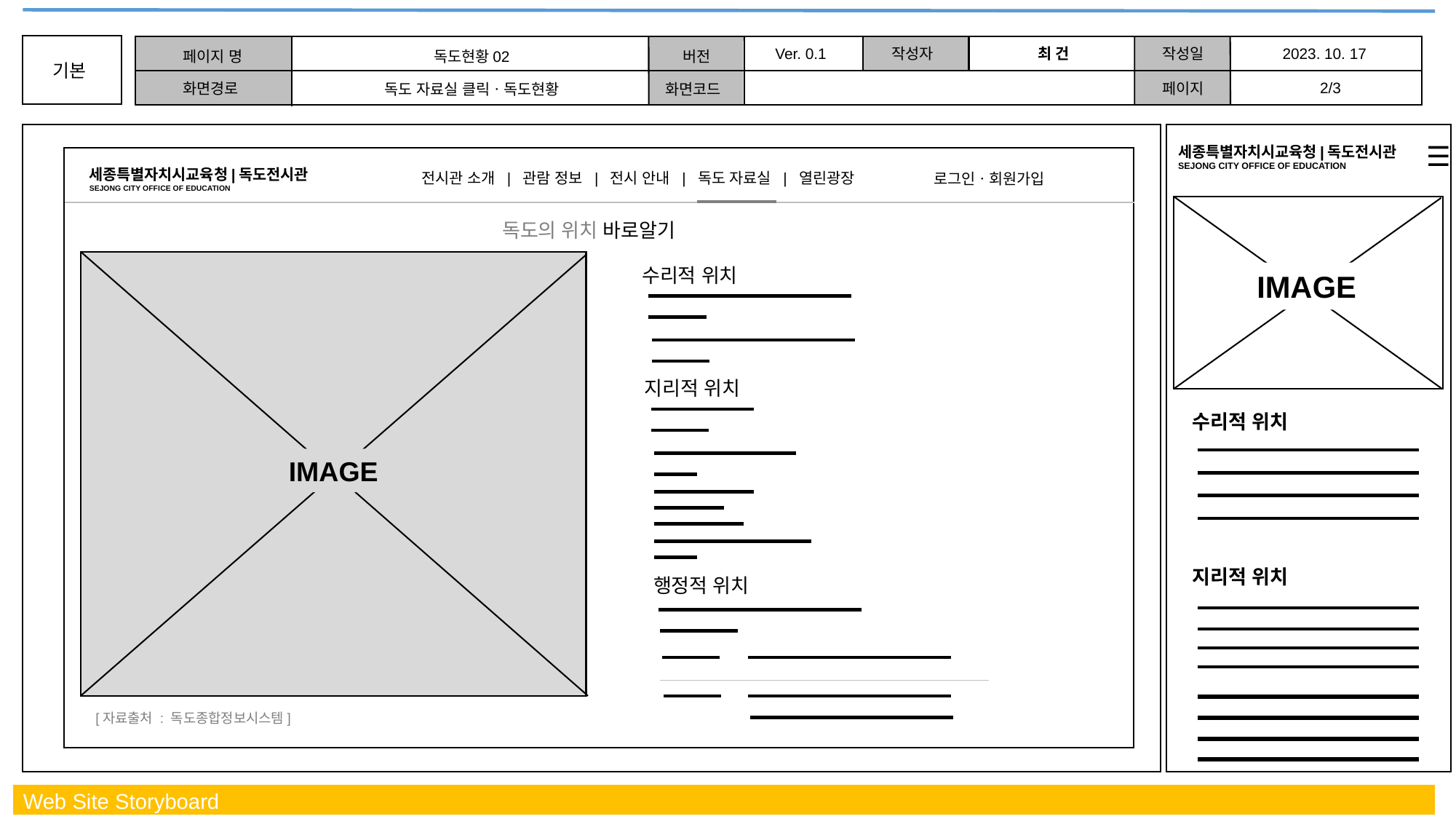

Ver. 0.1
2023. 10. 17
최 건
작성자
작성일
버전
페이지 명
독도현황02
2/3
화면경로
페이지
독도 자료실 클릭ㆍ독도현황
화면코드
기본

IMAGE
수리적 위치
지리적 위치
☰
세종특별자치시교육청|독도전시관
SEJONG CITY OFFICE OF EDUCATION

세종특별자치시교육청|독도전시관
SEJONG CITY OFFICE OF EDUCATION
전시관 소개  |  관람 정보  |  전시 안내  |  독도 자료실  |  열린광장
로그인ㆍ회원가입
독도의 위치 바로알기

IMAGE
수리적 위치
지리적 위치
행정적 위치
[자료출처 : 독도종합정보시스템]
Web Site Storyboard